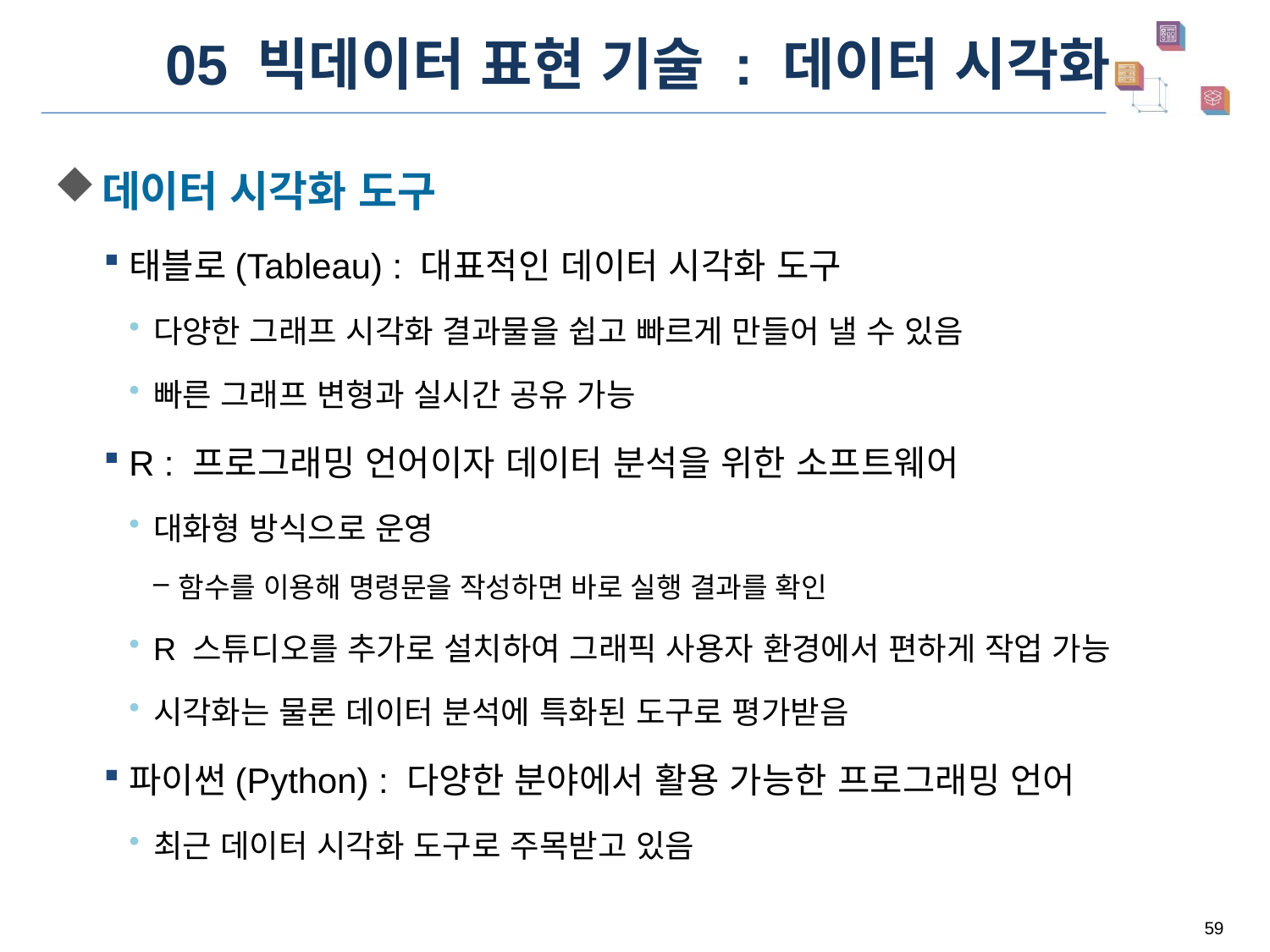

# 05 빅데이터 표현 기술 : 데이터 시각화
데이터 시각화 도구
태블로(Tableau) : 대표적인 데이터 시각화 도구
다양한 그래프 시각화 결과물을 쉽고 빠르게 만들어 낼 수 있음
빠른 그래프 변형과 실시간 공유 가능
R : 프로그래밍 언어이자 데이터 분석을 위한 소프트웨어
대화형 방식으로 운영
함수를 이용해 명령문을 작성하면 바로 실행 결과를 확인
R 스튜디오를 추가로 설치하여 그래픽 사용자 환경에서 편하게 작업 가능
시각화는 물론 데이터 분석에 특화된 도구로 평가받음
파이썬(Python) : 다양한 분야에서 활용 가능한 프로그래밍 언어
최근 데이터 시각화 도구로 주목받고 있음